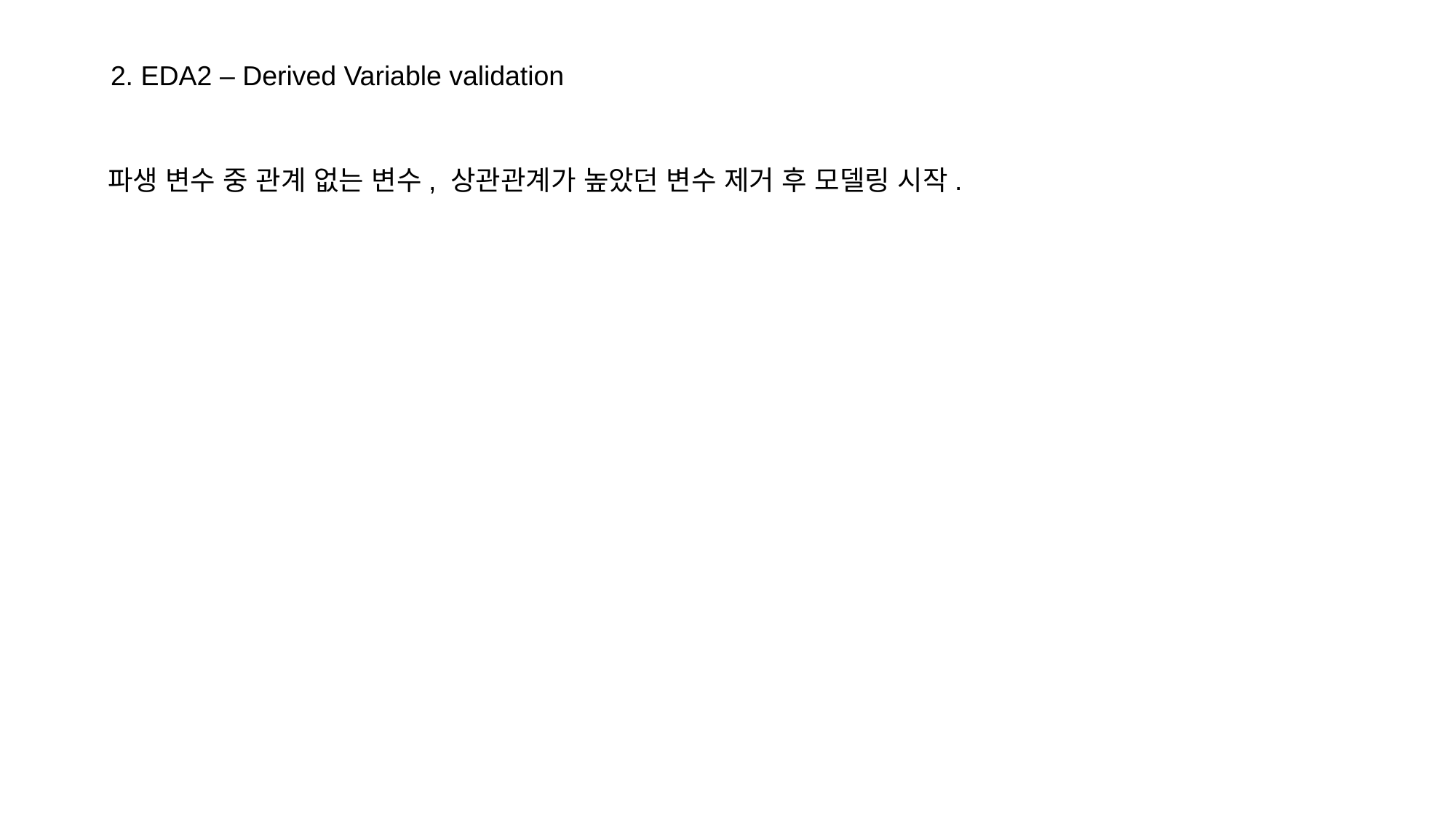

2. EDA2 – Derived Variable validation
파생 변수 중 관계 없는 변수, 상관관계가 높았던 변수 제거 후 모델링 시작.